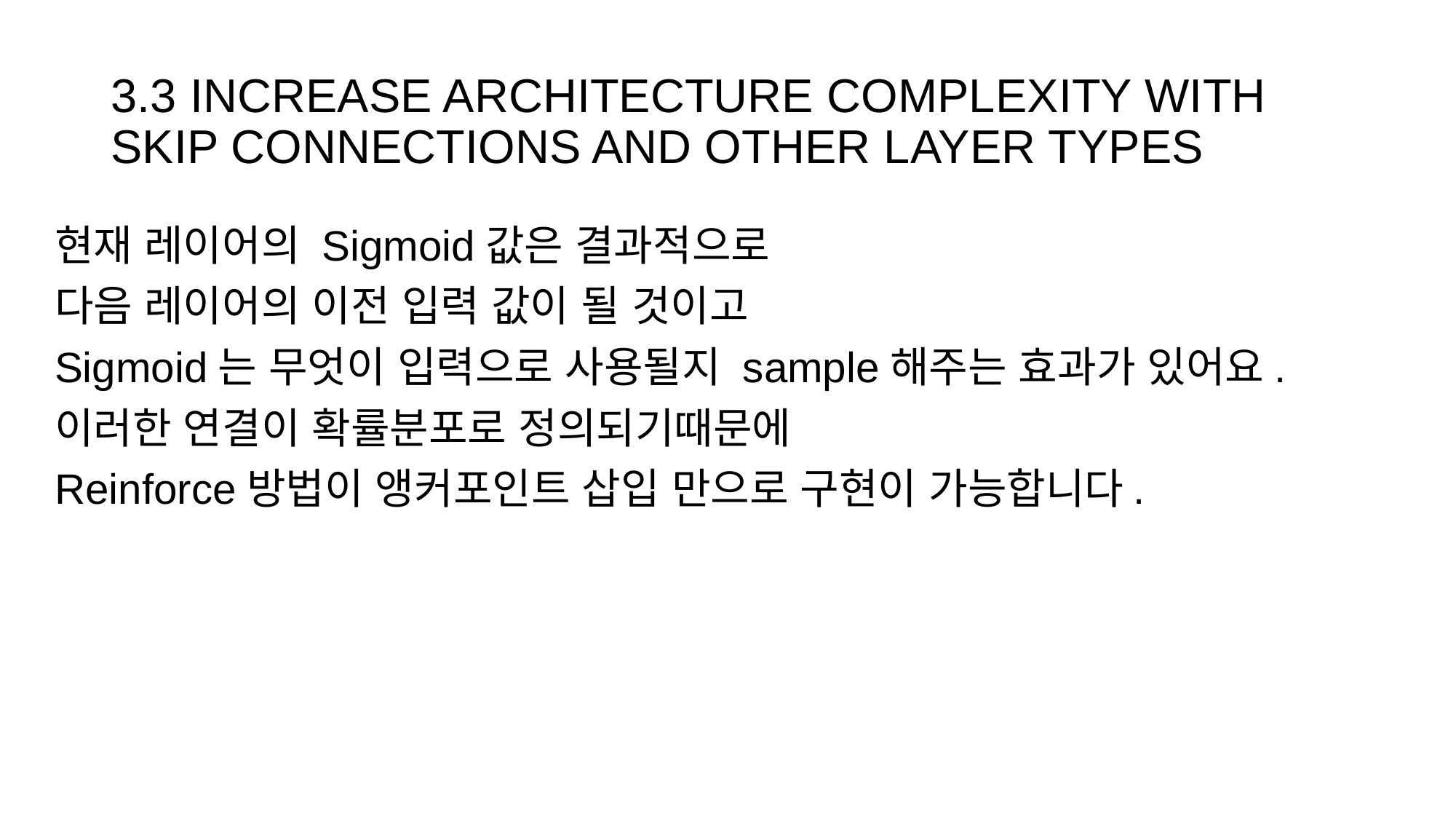

# 3.3 INCREASE ARCHITECTURE COMPLEXITY WITH SKIP CONNECTIONS AND OTHER LAYER TYPES
현재 레이어의 Sigmoid값은 결과적으로
다음 레이어의 이전 입력 값이 될 것이고
Sigmoid는 무엇이 입력으로 사용될지 sample해주는 효과가 있어요.
이러한 연결이 확률분포로 정의되기때문에
Reinforce방법이 앵커포인트 삽입 만으로 구현이 가능합니다.